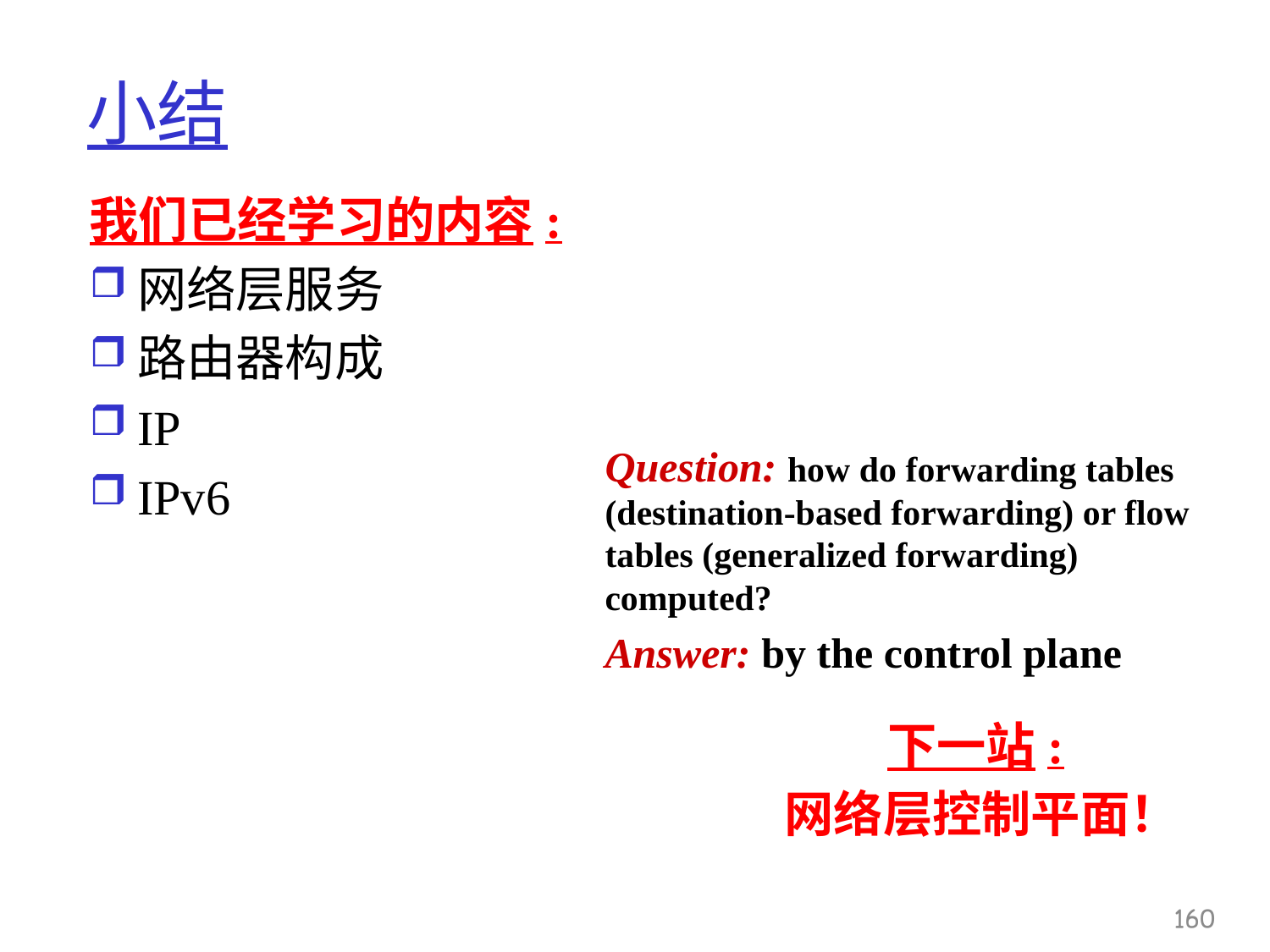

# 小结
我们已经学习的内容:
网络层服务
路由器构成
IP
IPv6
Question: how do forwarding tables (destination-based forwarding) or flow tables (generalized forwarding) computed?
Answer: by the control plane
下一站:
网络层控制平面！
160